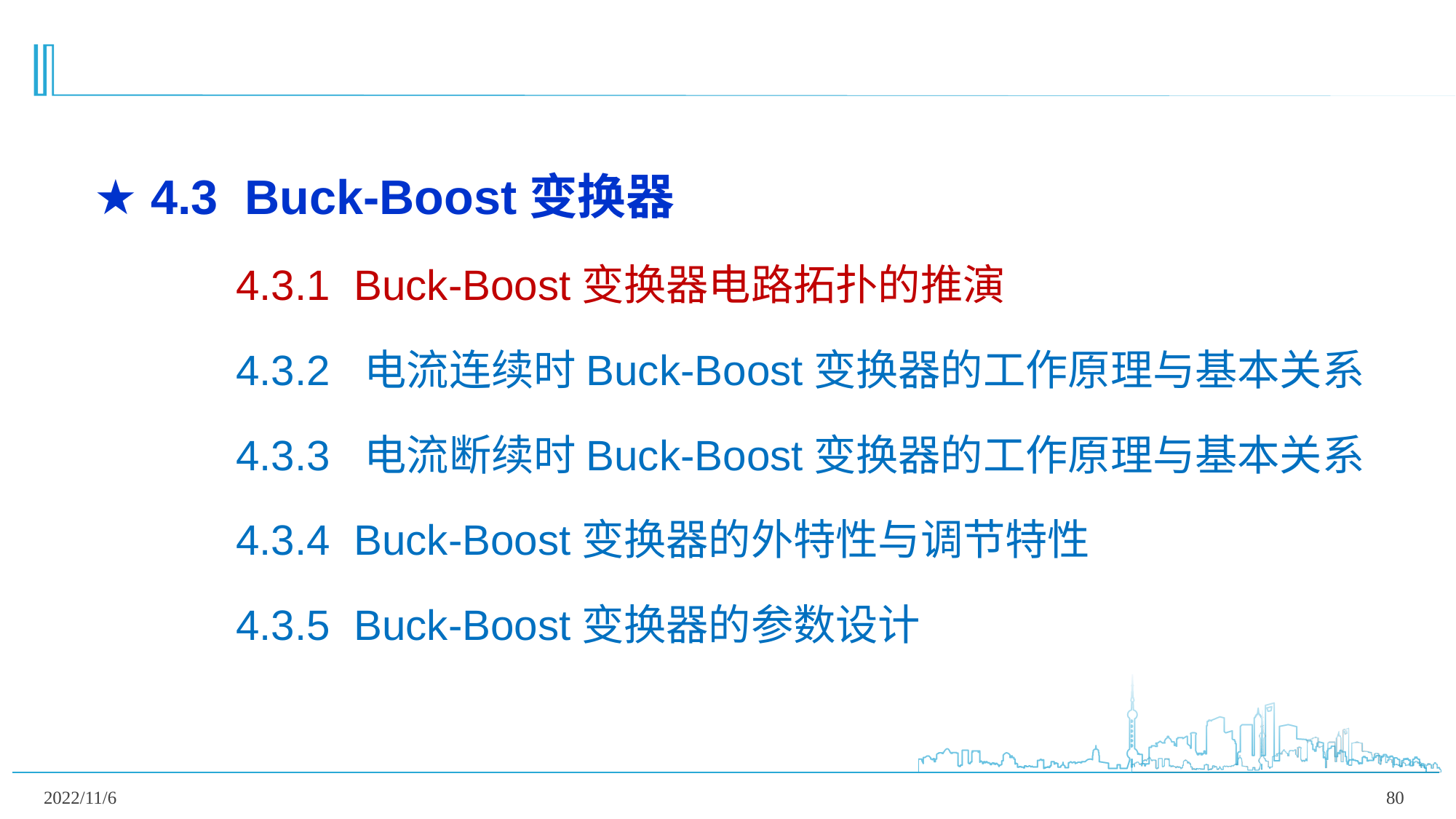

★ 4.3  Buck-Boost变换器
            4.3.1  Buck-Boost变换器电路拓扑的推演
            4.3.2  电流连续时Buck-Boost变换器的工作原理与基本关系
            4.3.3  电流断续时Buck-Boost变换器的工作原理与基本关系
            4.3.4  Buck-Boost变换器的外特性与调节特性
            4.3.5  Buck-Boost变换器的参数设计